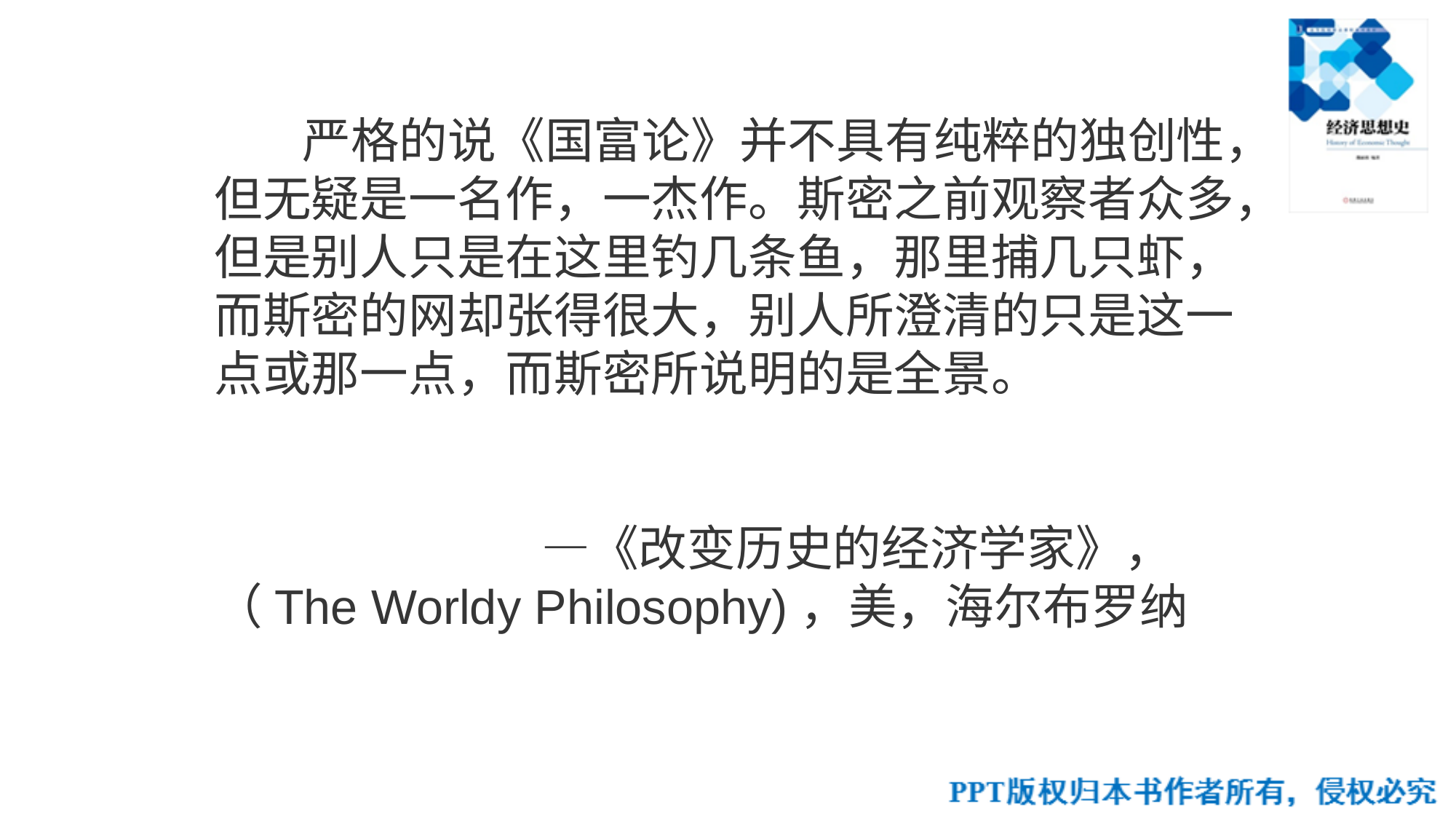

# 严格的说《国富论》并不具有纯粹的独创性，但无疑是一名作，一杰作。斯密之前观察者众多，但是别人只是在这里钓几条鱼，那里捕几只虾，而斯密的网却张得很大，别人所澄清的只是这一点或那一点，而斯密所说明的是全景。 —《改变历史的经济学家》，（The Worldy Philosophy)，美，海尔布罗纳